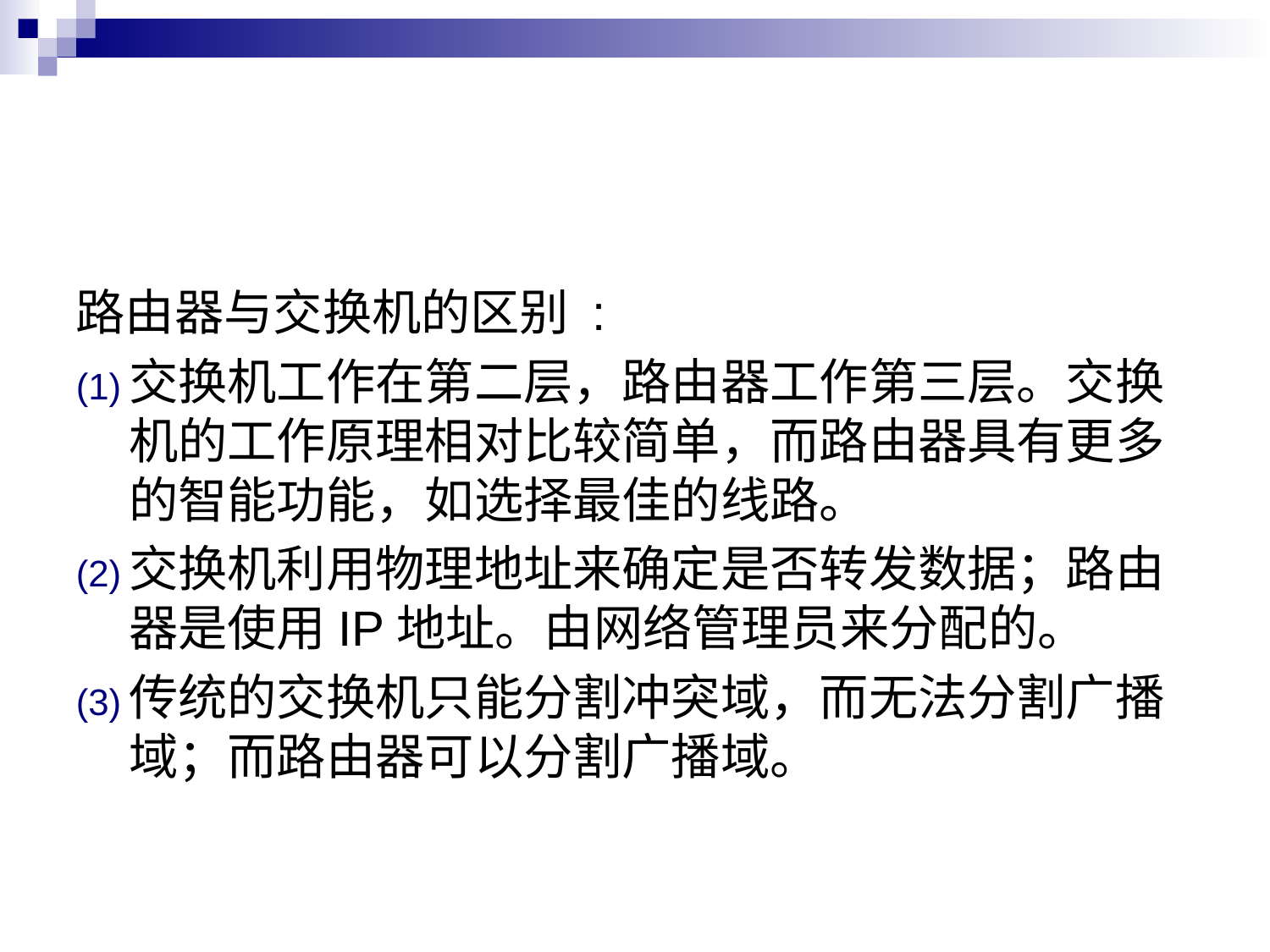

#
路由器与交换机的区别 :
交换机工作在第二层，路由器工作第三层。交换机的工作原理相对比较简单，而路由器具有更多的智能功能，如选择最佳的线路。
交换机利用物理地址来确定是否转发数据；路由器是使用IP地址。由网络管理员来分配的。
传统的交换机只能分割冲突域，而无法分割广播域；而路由器可以分割广播域。